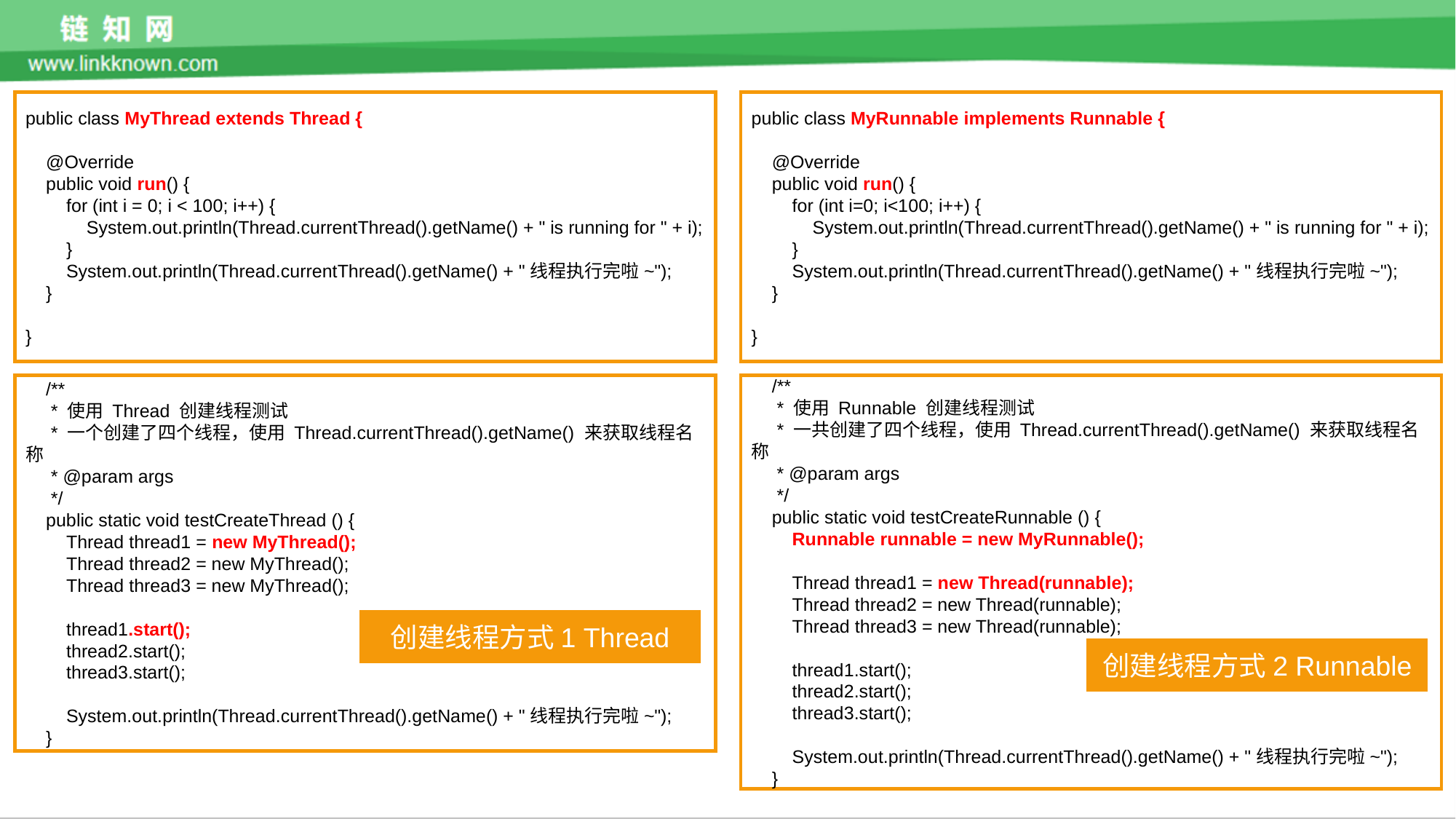

public class MyThread extends Thread {

    @Override
    public void run() {
        for (int i = 0; i < 100; i++) {
            System.out.println(Thread.currentThread().getName() + " is running for " + i);
        }
        System.out.println(Thread.currentThread().getName() + "线程执行完啦~");
    }

}
public class MyRunnable implements Runnable {

    @Override
    public void run() {
        for (int i=0; i<100; i++) {
            System.out.println(Thread.currentThread().getName() + " is running for " + i);
        }
        System.out.println(Thread.currentThread().getName() + "线程执行完啦~");
    }

}
    /**
     * 使用 Thread 创建线程测试
     * 一个创建了四个线程，使用 Thread.currentThread().getName() 来获取线程名称
     * @param args
     */
    public static void testCreateThread () {
        Thread thread1 = new MyThread();
        Thread thread2 = new MyThread();
        Thread thread3 = new MyThread();

        thread1.start();
        thread2.start();
        thread3.start();

        System.out.println(Thread.currentThread().getName() + "线程执行完啦~");
    }
    /**
     * 使用 Runnable 创建线程测试
     * 一共创建了四个线程，使用 Thread.currentThread().getName() 来获取线程名称
     * @param args
     */
    public static void testCreateRunnable () {
        Runnable runnable = new MyRunnable();

        Thread thread1 = new Thread(runnable);
        Thread thread2 = new Thread(runnable);
        Thread thread3 = new Thread(runnable);

        thread1.start();
        thread2.start();
        thread3.start();

        System.out.println(Thread.currentThread().getName() + "线程执行完啦~");
    }
创建线程方式1 Thread
创建线程方式2 Runnable